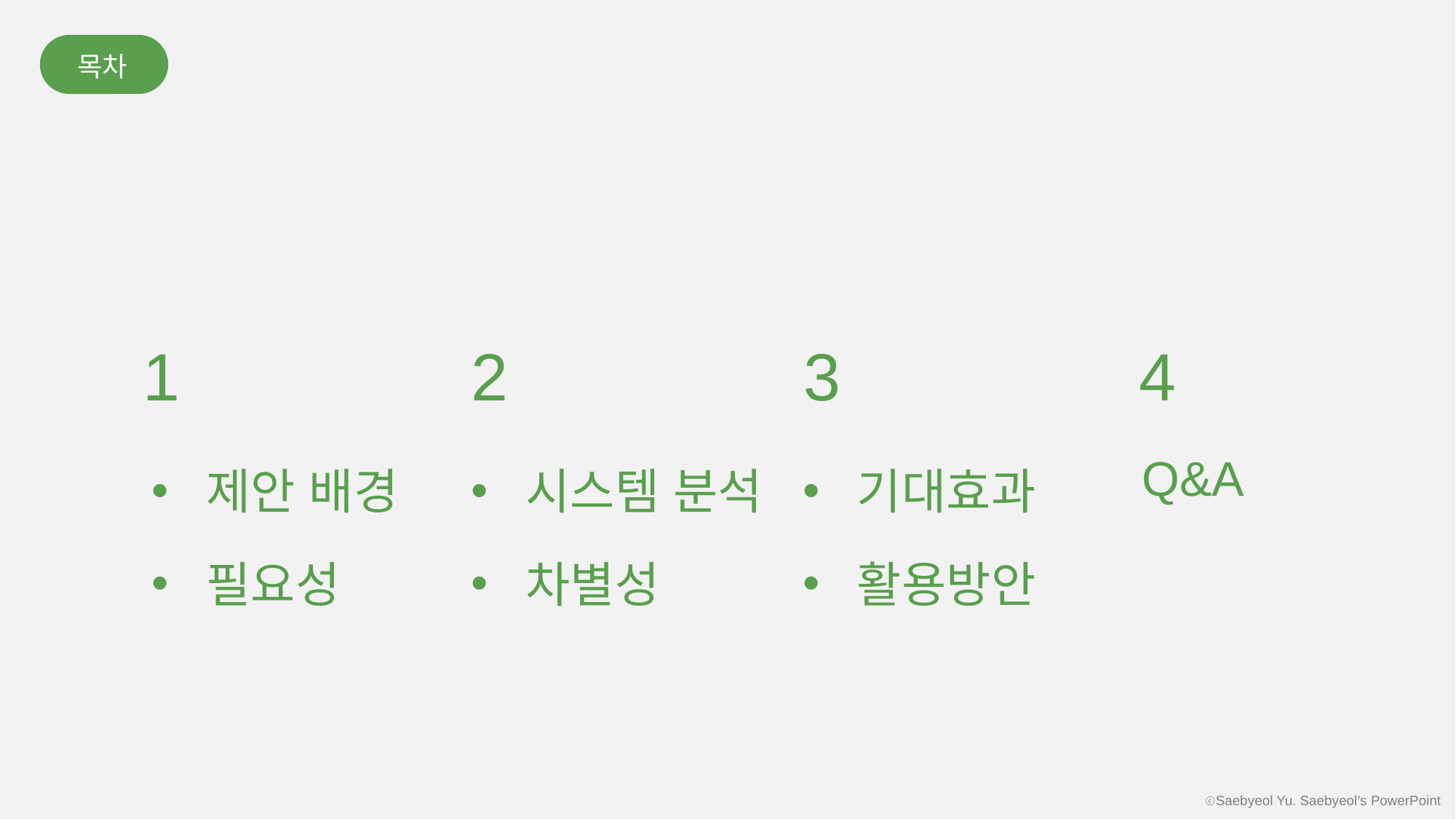

목차
4
3
2
1
기대효과
활용방안
시스템 분석
차별성
제안 배경
필요성
Q&A